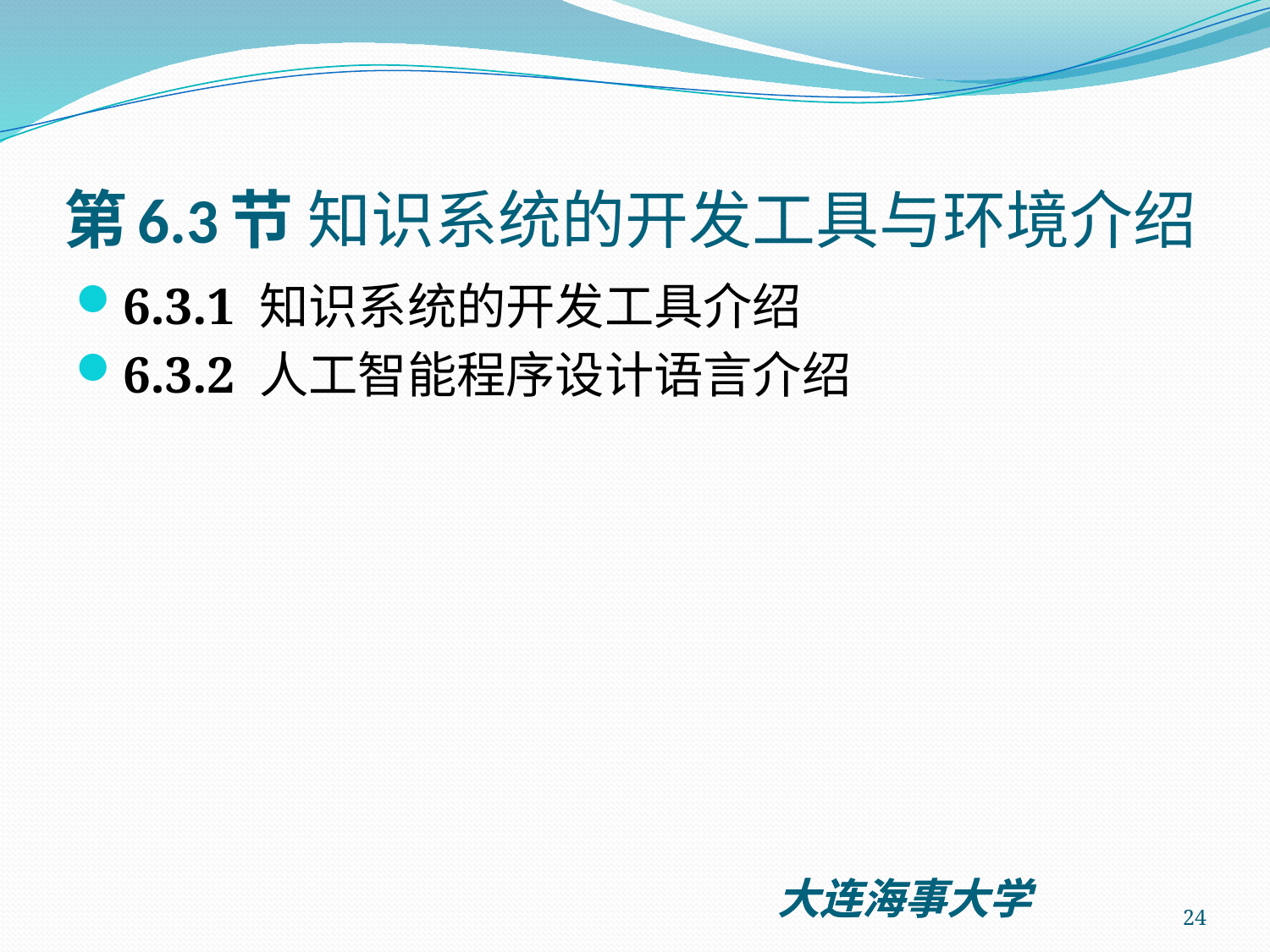

# 第6.3节 知识系统的开发工具与环境介绍
6.3.1 知识系统的开发工具介绍
6.3.2 人工智能程序设计语言介绍

24